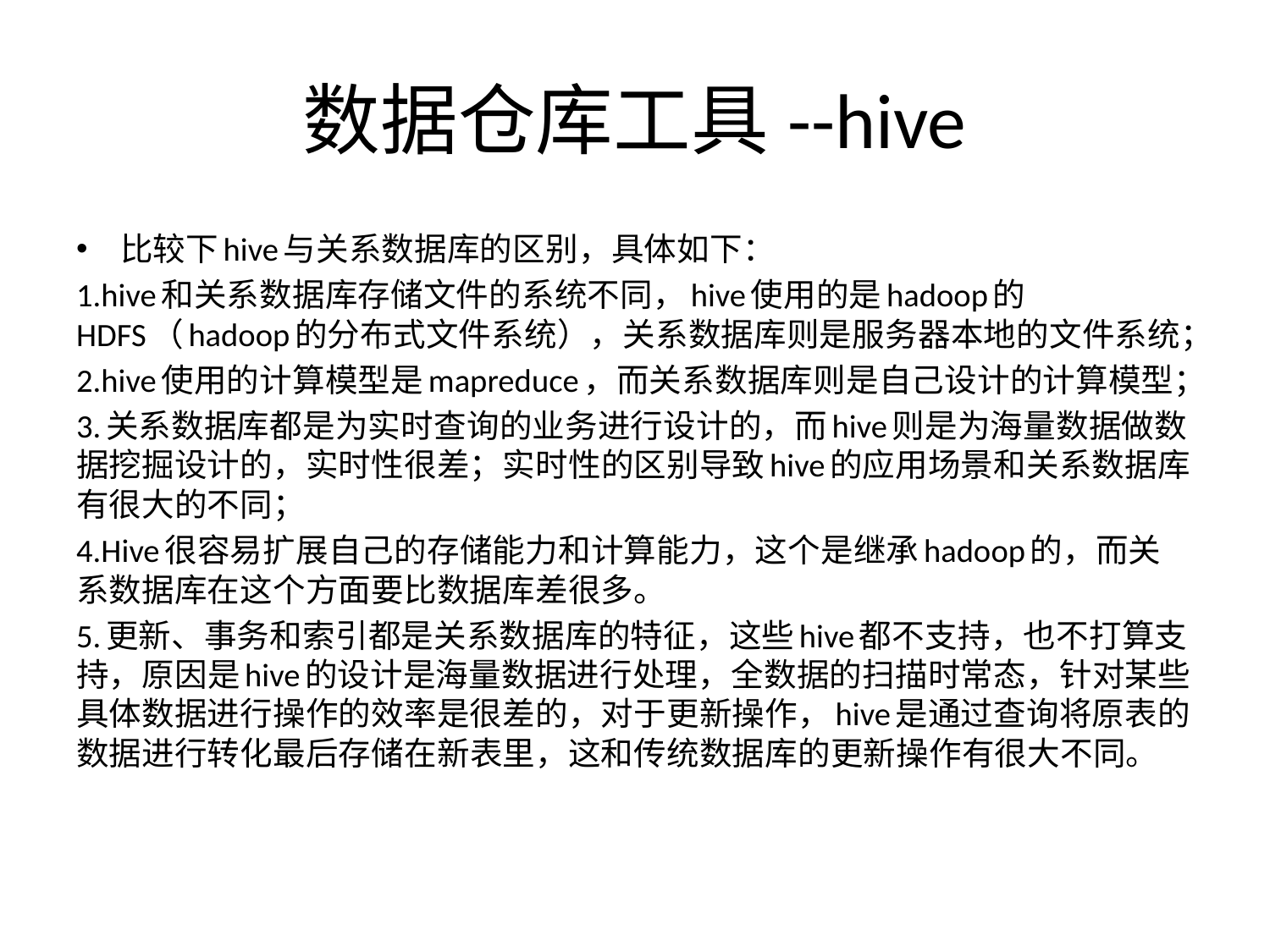

# 数据仓库工具--hive
比较下hive与关系数据库的区别，具体如下：
1.hive和关系数据库存储文件的系统不同，hive使用的是hadoop的HDFS（hadoop的分布式文件系统），关系数据库则是服务器本地的文件系统；
2.hive使用的计算模型是mapreduce，而关系数据库则是自己设计的计算模型；
3.关系数据库都是为实时查询的业务进行设计的，而hive则是为海量数据做数据挖掘设计的，实时性很差；实时性的区别导致hive的应用场景和关系数据库有很大的不同；
4.Hive很容易扩展自己的存储能力和计算能力，这个是继承hadoop的，而关系数据库在这个方面要比数据库差很多。
5.更新、事务和索引都是关系数据库的特征，这些hive都不支持，也不打算支持，原因是hive的设计是海量数据进行处理，全数据的扫描时常态，针对某些具体数据进行操作的效率是很差的，对于更新操作，hive是通过查询将原表的数据进行转化最后存储在新表里，这和传统数据库的更新操作有很大不同。